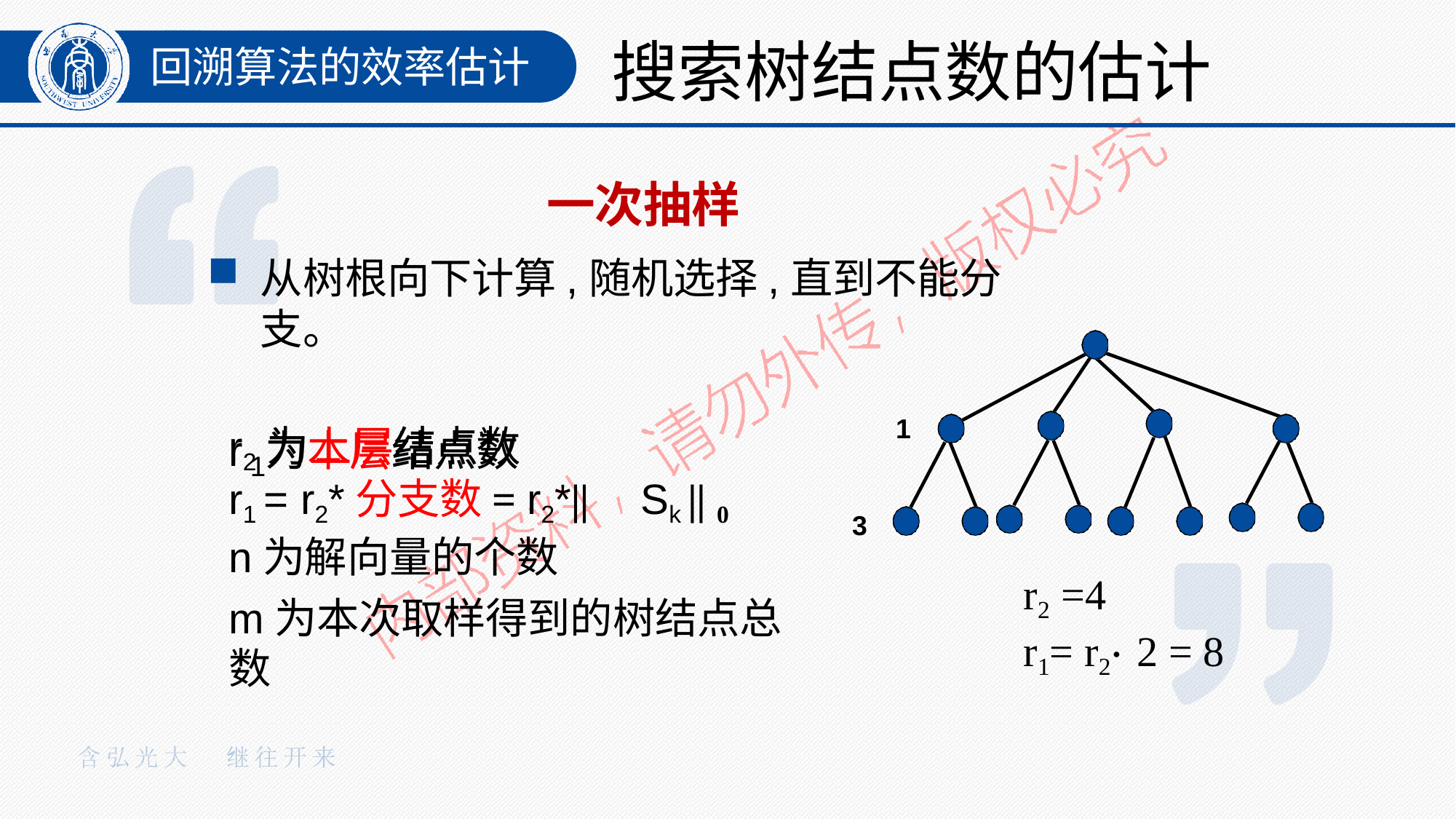

# 搜索树结点数的估计

回溯算法的效率估计
一次抽样
从树根向下计算,随机选择,直到不能分支。

r2为上层结点数

1

r 为本层结点数

1
r1 = r2*分支数= r2*||	Sk || 0
n为解向量的个数
m为本次取样得到的树结点总数

3

r2 =4
r1= r2⋅ 2 = 8